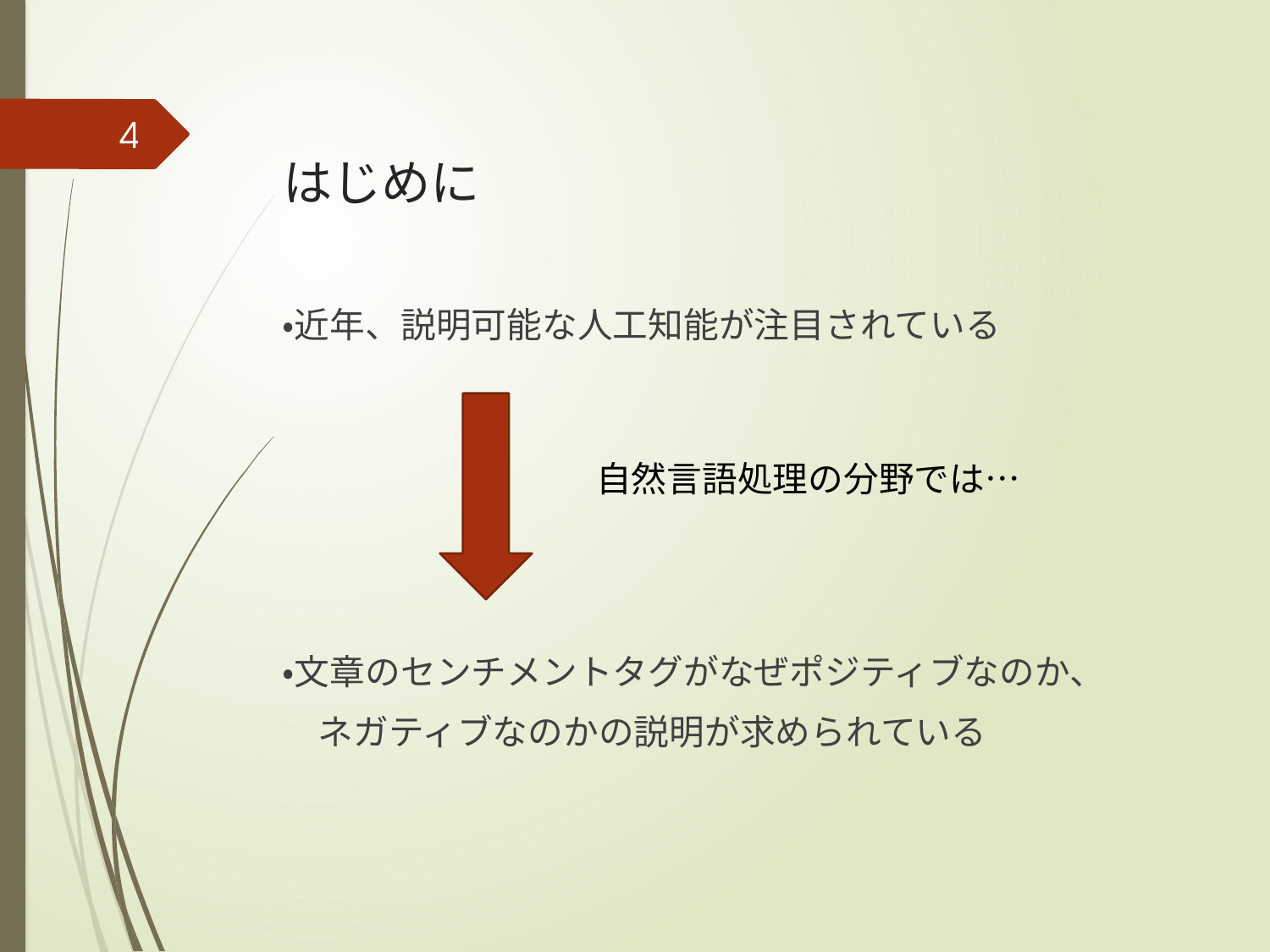

# はじめに
4
・近年、説明可能な人工知能が注目されている

・文章のセンチメントタグがなぜポジティブなのか、
　ネガティブなのかの説明が求められている

自然言語処理の分野では…